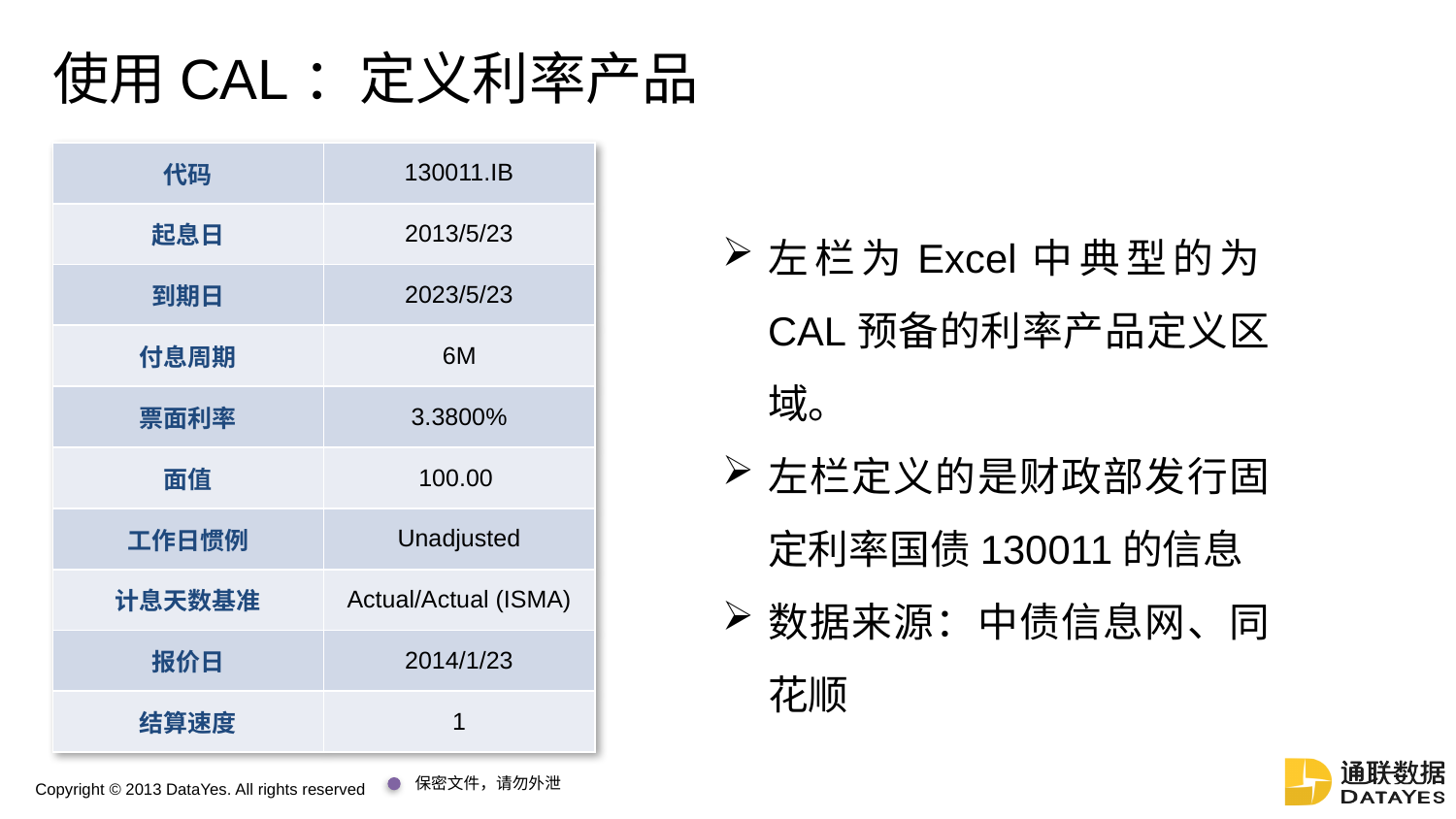

# 使用CAL：定义利率产品
| 代码 | 130011.IB |
| --- | --- |
| 起息日 | 2013/5/23 |
| 到期日 | 2023/5/23 |
| 付息周期 | 6M |
| 票面利率 | 3.3800% |
| 面值 | 100.00 |
| 工作日惯例 | Unadjusted |
| 计息天数基准 | Actual/Actual (ISMA) |
| 报价日 | 2014/1/23 |
| 结算速度 | 1 |
左栏为Excel中典型的为CAL预备的利率产品定义区域。
左栏定义的是财政部发行固定利率国债130011的信息
数据来源：中债信息网、同花顺